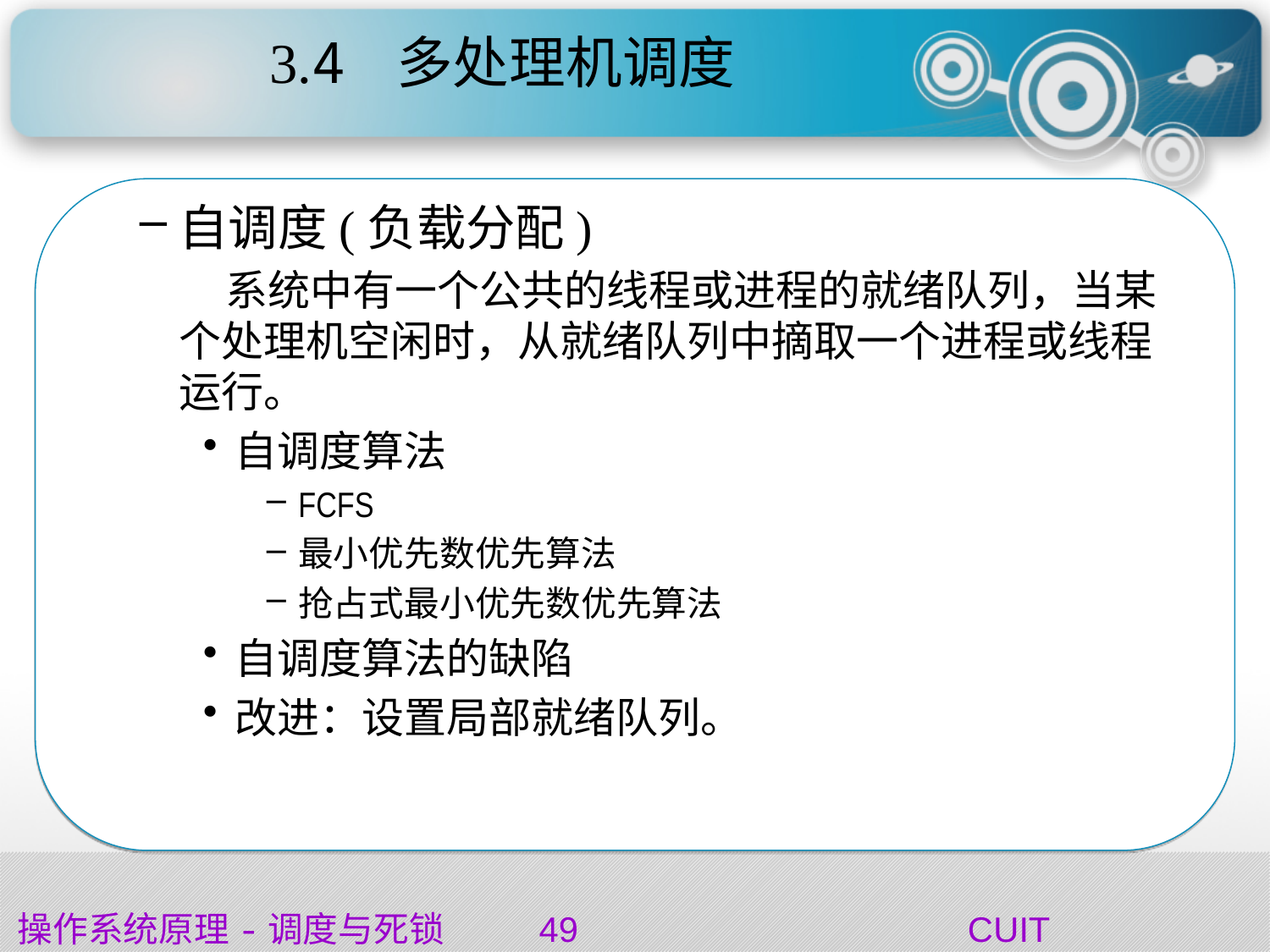

# 3.4	多处理机调度
自调度(负载分配)
        系统中有一个公共的线程或进程的就绪队列，当某个处理机空闲时，从就绪队列中摘取一个进程或线程运行。
自调度算法
FCFS
最小优先数优先算法
抢占式最小优先数优先算法
自调度算法的缺陷
改进：设置局部就绪队列。